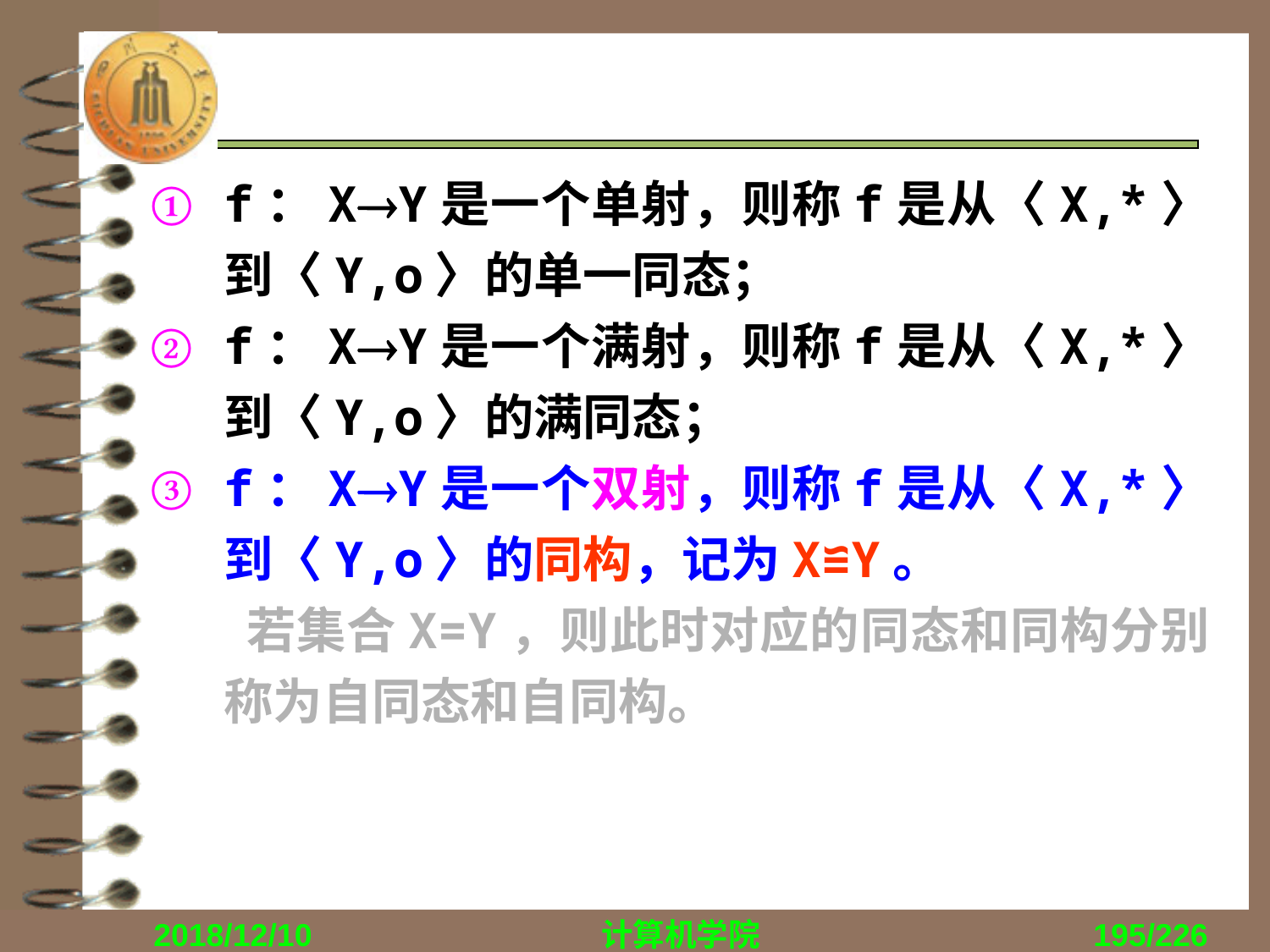

#
f：X→Y是一个单射，则称f是从〈X,*〉到〈Y,о〉的单一同态；
f：X→Y是一个满射，则称f是从〈X,*〉到〈Y,о〉的满同态；
f：X→Y是一个双射，则称f是从〈X,*〉到〈Y,о〉的同构，记为X≌Y。
       若集合X=Y，则此时对应的同态和同构分别称为自同态和自同构。

2018/12/10
计算机学院
195/226